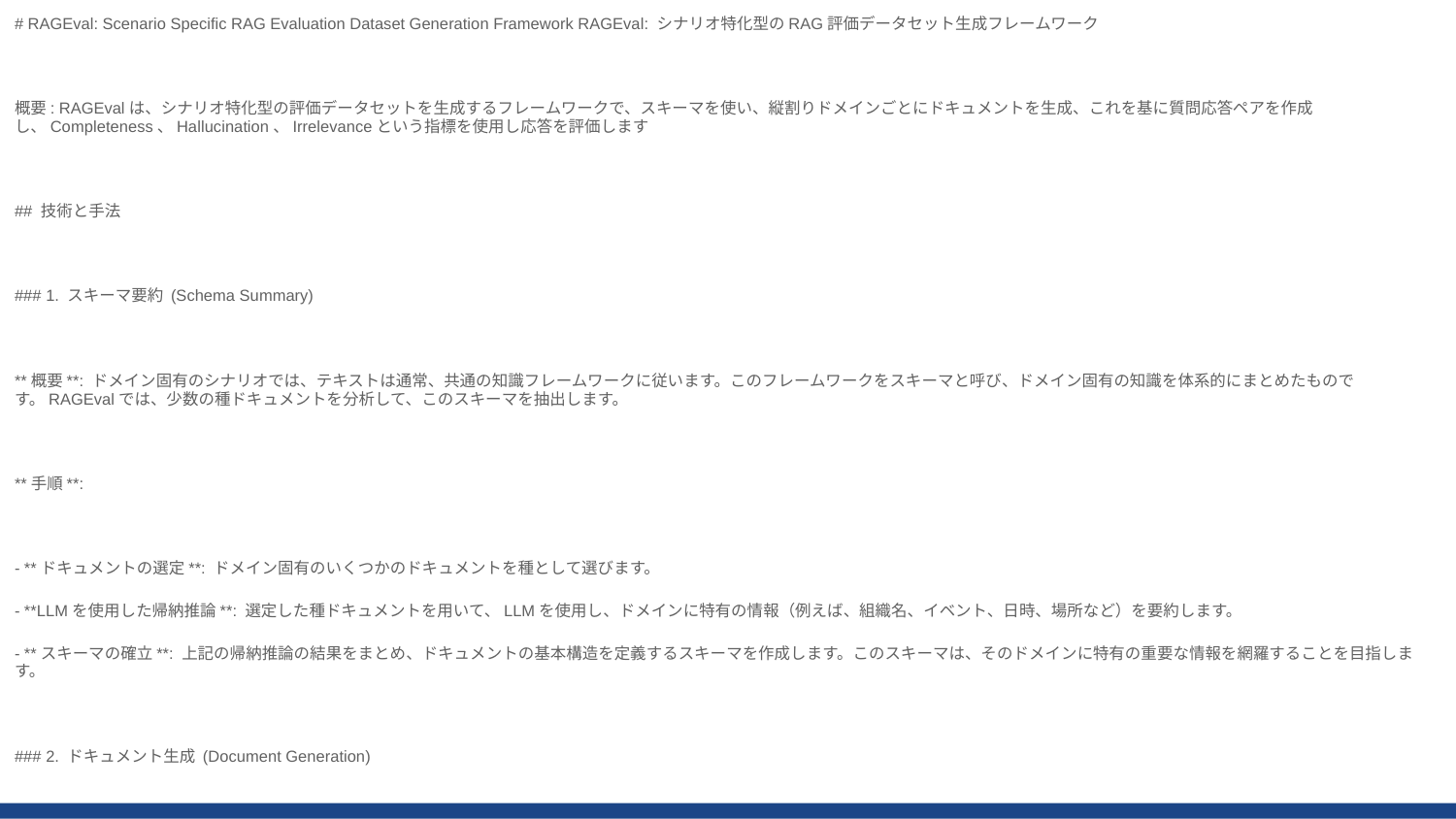

# RAGEval: Scenario Specific RAG Evaluation Dataset Generation Framework RAGEval: シナリオ特化型のRAG評価データセット生成フレームワーク

概要: RAGEvalは、シナリオ特化型の評価データセットを生成するフレームワークで、スキーマを使い、縦割りドメインごとにドキュメントを生成、これを基に質問応答ペアを作成し、Completeness、Hallucination、Irrelevanceという指標を使用し応答を評価します

## 技術と手法

### 1. スキーマ要約 (Schema Summary)

**概要**: ドメイン固有のシナリオでは、テキストは通常、共通の知識フレームワークに従います。このフレームワークをスキーマと呼び、ドメイン固有の知識を体系的にまとめたものです。RAGEvalでは、少数の種ドキュメントを分析して、このスキーマを抽出します。

**手順**:

- **ドキュメントの選定**: ドメイン固有のいくつかのドキュメントを種として選びます。
- **LLMを使用した帰納推論**: 選定した種ドキュメントを用いて、LLMを使用し、ドメインに特有の情報（例えば、組織名、イベント、日時、場所など）を要約します。
- **スキーマの確立**: 上記の帰納推論の結果をまとめ、ドキュメントの基本構造を定義するスキーマを作成します。このスキーマは、そのドメインに特有の重要な情報を網羅することを目指します。

### 2. ドキュメント生成 (Document Generation)

**概要**: 生成される評価データセットの品質を高めるため、RAGEvalは仮想テキストを生成します。このテキストは、論理的な一貫性を持ち、内部的に整合性が取れた内容でなければなりません。ドキュメント生成のプロセスは、スキーマから派生した構成を作成し、それを基にドキュメントを生成することから始まります。

**手順**:

- **構成の生成**: スキーマで定義された各要素に対して、ルールベースおよびLLMベースの方法を組み合わせて値を割り当てます。例えば、日付やカテゴリ情報などの構造化データにはルールベースの方法を使用し、自然言語や複雑な関係情報にはLLMを利用します。
- **ドキュメントの生成**: 構成から得られた情報を基に、ドメイン固有の文脈に適したナラティブ形式のドキュメントを生成します。例えば、金融レポートの場合、企業情報の概要を提供してから複数の章に分けてドキュメントを生成します。最終的にこれらの章を統合して、完全なドキュメントが完成します。

### 3. 質問-参照-回答 (QRA) 生成 (QRA Generation)

**概要**: 生成されたドキュメントと構成に基づいて、質問と回答のペア（QRA）を生成します。このプロセスでは、情報検索能力と推論能力を総合的にテストするために、様々な種類の質問が作成されます。

**手順**:

- **質問と初期回答の生成**: 生成された構成を利用し、特定の質問とそれに対応する初期回答を作成します。質問は、事実確認、複数文書にまたがる質問、要約など、複数のタイプが含まれます。これにより、モデルの多面的な能力を評価するための基礎が作られます。
- **参照情報の抽出**: 各質問に対して、ドキュメントから必要な参照情報を抽出します。これにより、回答の信頼性とトレーサビリティが向上します。
- **回答の最適化**: 初期回答が参照情報に基づいているかを確認し、不足している情報があれば補完し、不要な情報があれば削除します。このプロセスを通じて、生成された回答がより正確で一貫性のあるものとなります。
- **キーポイントの生成**: 各質問に対して回答の評価を行うため、回答の主要な情報点（キーポイント）を抽出します。このキーポイントを基に、回答の完全性や正確性を評価します。

### 4. DRAGONBallデータセットの構築 (DRAGONBall Dataset)

**概要**: RAGEvalによって生成されたデータセットは、特定のドメインにおける評価用データとして使用されます。DRAGONBallデータセットは、財務、法律、医療の3つの重要なドメインにわたるテキストと、それに関連するRAG質問を含んでいます。

**手順**:

- **ドキュメントの生成**: 各ドメインにおいてランダムに選ばれたテキストが生成されます。財務、法律、医療の各ドメインでバランス良く人間評価されたドキュメントを生成します。
- **質問の生成と評価**: 生成されたドキュメントに基づいて、様々なタイプの質問が作成され、これにより6711の質問が含まれるデータセットが完成します。生成された質問は、情報統合、事実確認、要約、数値比較、時間系列など、複数のカテゴリに分類されます。

### 5. 評価指標 (Evaluation Metrics)

**概要**: RAGEvalでは、RAGシステムの性能を評価するために、特に生成された回答の質を評価するための新しい指標を導入しています。

**指標**:

- **Completeness（完全性）**: 生成された回答が、元の情報のキーポイントをどれだけ網羅しているかを評価します。
- **Hallucination（幻覚）**: 生成された回答が、元の情報と矛盾する箇所がないかを評価します。
- **Irrelevance（無関係性）**: 生成された回答が、元の情報のキーポイントを無視していないかを評価します。

### 1. Completeness（完全性）

**概要**:
Completenessは、生成された回答が、参照すべき情報の重要なポイント（キーポイント）をどれだけ網羅しているかを評価する指標です。この指標は、回答が必要な情報をすべて含んでいるかを確認し、欠落がないかをチェックします。

**入力**:

- **キーポイント (K)**: 参照されるべき情報の主要なポイントのセット（例えば、特定の事実、出来事、数字など）。
- **生成された回答 (A)**: モデルによって生成された回答。

**計算方法**:
Completenessスコアは、キーポイントセット K = \{k_1, k_2, \dots, k_n\} の各キーポイントが生成された回答 A 内で適切にカバーされているかを評価します。

$$
\text{Completeness} = \frac{1}{|K|} \sum_{i=1}^{n} \mathbf{1}[A \text{ が } k_i \text{ をカバーするか}]
$$

ここで、 \mathbf{1}[\cdot] は、生成された回答 AAA がキーポイント k_i を適切にカバーしている場合に1、そうでない場合に0を返す指標関数です。

**出力**:

- **スコア**: 0から1の間の数値で表されます。1に近いほど、生成された回答が必要な情報を完全に網羅していることを示します。

**例**:

- 参照すべきキーポイントが「あるイベントの日時と場所」で、回答がそれらを正確に言及していれば、Completenessスコアは高くなります。

### 2. Hallucination（幻覚）

**概要**:
Hallucinationは、生成された回答が、元の情報と矛盾する、または存在しない情報を含んでいるかどうかを評価する指標です。この指標は、モデルが誤った情報や不正確な内容を生成していないかをチェックします。

**入力**:

- **キーポイント (K)**: 参照されるべき情報の主要なポイントのセット。
- **生成された回答 (A)**: モデルによって生成された回答。

**計算方法**:
Hallucinationスコアは、生成された回答がキーポイントと矛盾するかどうかを評価します。

$$
\text{Hallucination} = \frac{1}{|K|} \sum_{i=1}^{n} \mathbf{1}[A \text{ が } k_i \text{ と矛盾するか}]
$$

ここで、\mathbf{1}[\cdot] は、生成された回答 A がキーポイント kik_iki と矛盾している場合に1、矛盾していない場合に0を返す指標関数です。

**出力**:

- **スコア**: 0から1の間の数値で表されます。0に近いほど、生成された回答が元の情報と矛盾していないことを示します。

**例**:

- 元のドキュメントに「ある会社が2023年に設立された」と書かれているのに、生成された回答が「2022年に設立された」と言及した場合、Hallucinationスコアは高くなります。

### 3. Irrelevance（無関係性）

**概要**:
Irrelevanceは、生成された回答が、元の情報のキーポイントを無視している部分や、関係のない情報を含んでいるかどうかを評価する指標です。この指標は、回答が本来の問いに対して不必要な情報をどれだけ含んでいるかを確認します。

**入力**:

- **キーポイント (K)**: 参照されるべき情報の主要なポイントのセット。
- **生成された回答 (A)**: モデルによって生成された回答。

**計算方法**:
Irrelevanceスコアは、生成された回答がキーポイントを無視していないか、または関係のない情報をどれだけ含んでいるかを評価します。

$$
\text{Irrelevance} = 1 - \text{Completeness}(A, K) - \text{Hallucination}(A, K)
$$

このスコアは、CompletenessとHallucinationの両方を考慮して、回答の無関係性を評価します。

**出力**:

- **スコア**: 0から1の間の数値で表されます。0に近いほど、生成された回答が必要な情報を的確にカバーし、関係のない情報を含んでいないことを示します。

**例**:

- 質問が特定の事実に関するものであるにもかかわらず、生成された回答がその事実に関連しない情報を含んでいた場合、Irrelevanceスコアは高くなります。例えば、「ある会社が2023年に設立された」という質問に対し、回答が「その会社の設立日」以外に、「会社の製品ライン」など無関係な情報を追加した場合、無関係性が増すため、スコアが上がります。

評価を正確に行うためには、事前に次の情報が必要です。

### 必要な事前情報

1. **キーポイント (Key Points)**
    - **説明**: 評価を行うためには、元のドキュメントや信頼できる情報源から抽出された重要な情報の集合が必要です。これがキーポイントと呼ばれるもので、評価対象となる回答がカバーすべき重要な事実や要点を含みます。
    - **役割**: キーポイントは、Completeness（完全性）やHallucination（幻覚）を評価するための基準となります。回答がこれらのキーポイントをどれだけ適切に反映しているかを評価するために使用します。
2. **参照文書 (Reference Documents)**
    - **説明**: 評価対象の回答を生み出した元の情報源となる文書が必要です。これには、モデルが回答を生成する際に参照したドキュメント、あるいはその回答が正しいかどうかを評価するために必要なドキュメントが含まれます。
    - **役割**: 参照文書は、生成された回答が正確であるかどうか、またはどの程度元の情報と一致しているかを評価するために不可欠です。これらの文書が無いと、回答の正確性を確認することが難しくなります。

### 評価に必要なプロセス

評価を行うために、以下のステップが必要です。

1. **キーポイントの抽出**
    - 元の参照文書や信頼できる情報源から、質問に関連する重要な事実や情報を抽出します。これにより、キーポイントセット K が得られます。
2. **回答の比較**
    - 生成された回答 A と、事前に抽出されたキーポイント K を比較して、CompletenessやHallucinationを評価します。具体的には、回答がキーポイントをカバーしているか、またはそれに矛盾しているかをチェックします。
3. **無関係情報の特定**
    - 生成された回答が、質問に無関係な情報を含んでいないかをチェックし、Irrelevanceを評価します。これには、回答の内容をキーポイントと比較して、不要な情報が含まれていないかを確認する必要があります。